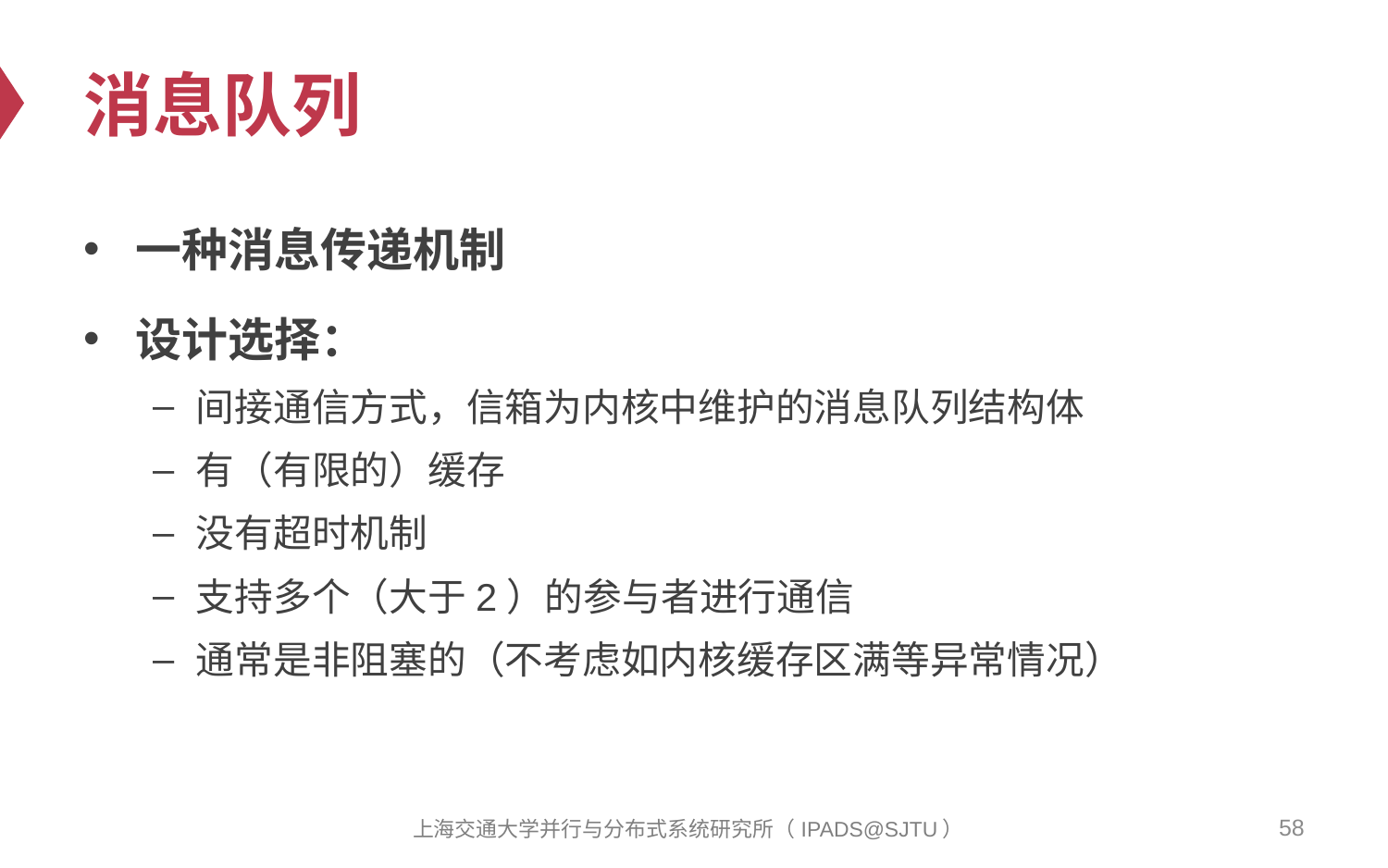

# 消息队列
一种消息传递机制
设计选择：
间接通信方式，信箱为内核中维护的消息队列结构体
有（有限的）缓存
没有超时机制
支持多个（大于2）的参与者进行通信
通常是非阻塞的（不考虑如内核缓存区满等异常情况）

58
上海交通大学并行与分布式系统研究所（IPADS@SJTU）